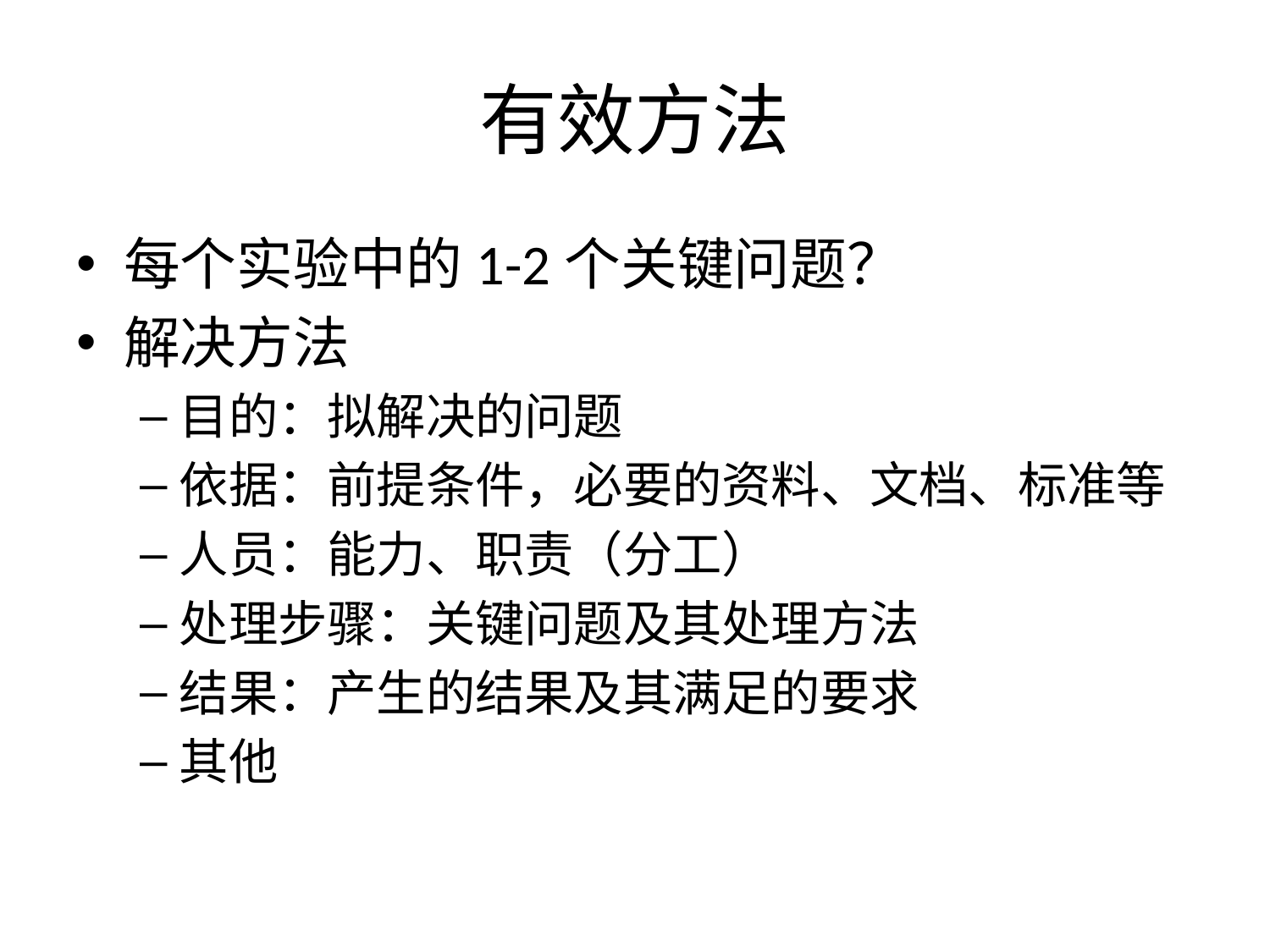

# 有效方法
每个实验中的1-2个关键问题？
解决方法
目的：拟解决的问题
依据：前提条件，必要的资料、文档、标准等
人员：能力、职责（分工）
处理步骤：关键问题及其处理方法
结果：产生的结果及其满足的要求
其他